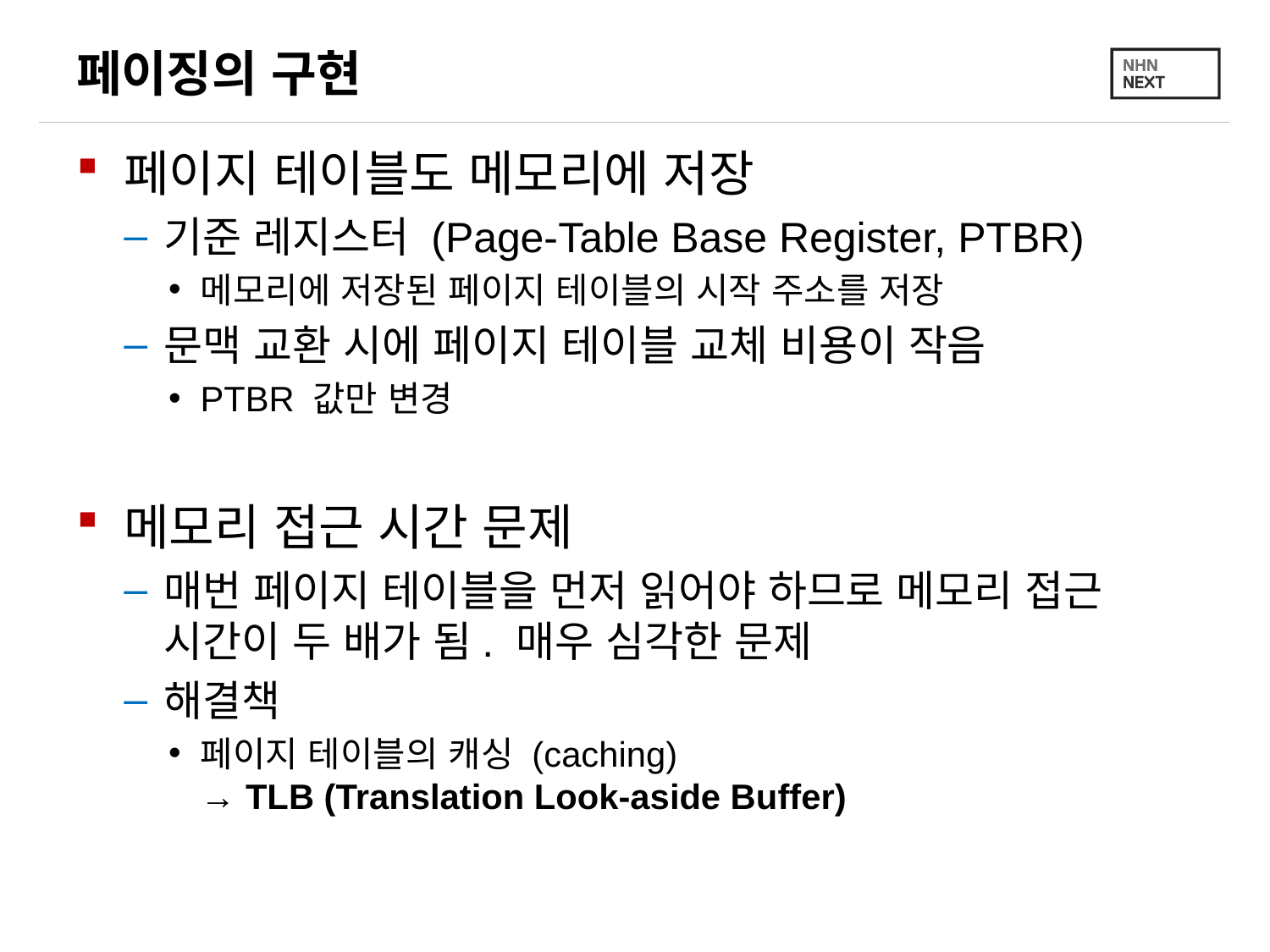

# 페이징의 구현
페이지 테이블도 메모리에 저장
기준 레지스터 (Page-Table Base Register, PTBR)
메모리에 저장된 페이지 테이블의 시작 주소를 저장
문맥 교환 시에 페이지 테이블 교체 비용이 작음
PTBR 값만 변경

메모리 접근 시간 문제
매번 페이지 테이블을 먼저 읽어야 하므로 메모리 접근 시간이 두 배가 됨. 매우 심각한 문제
해결책
페이지 테이블의 캐싱 (caching)
→ TLB (Translation Look-aside Buffer)